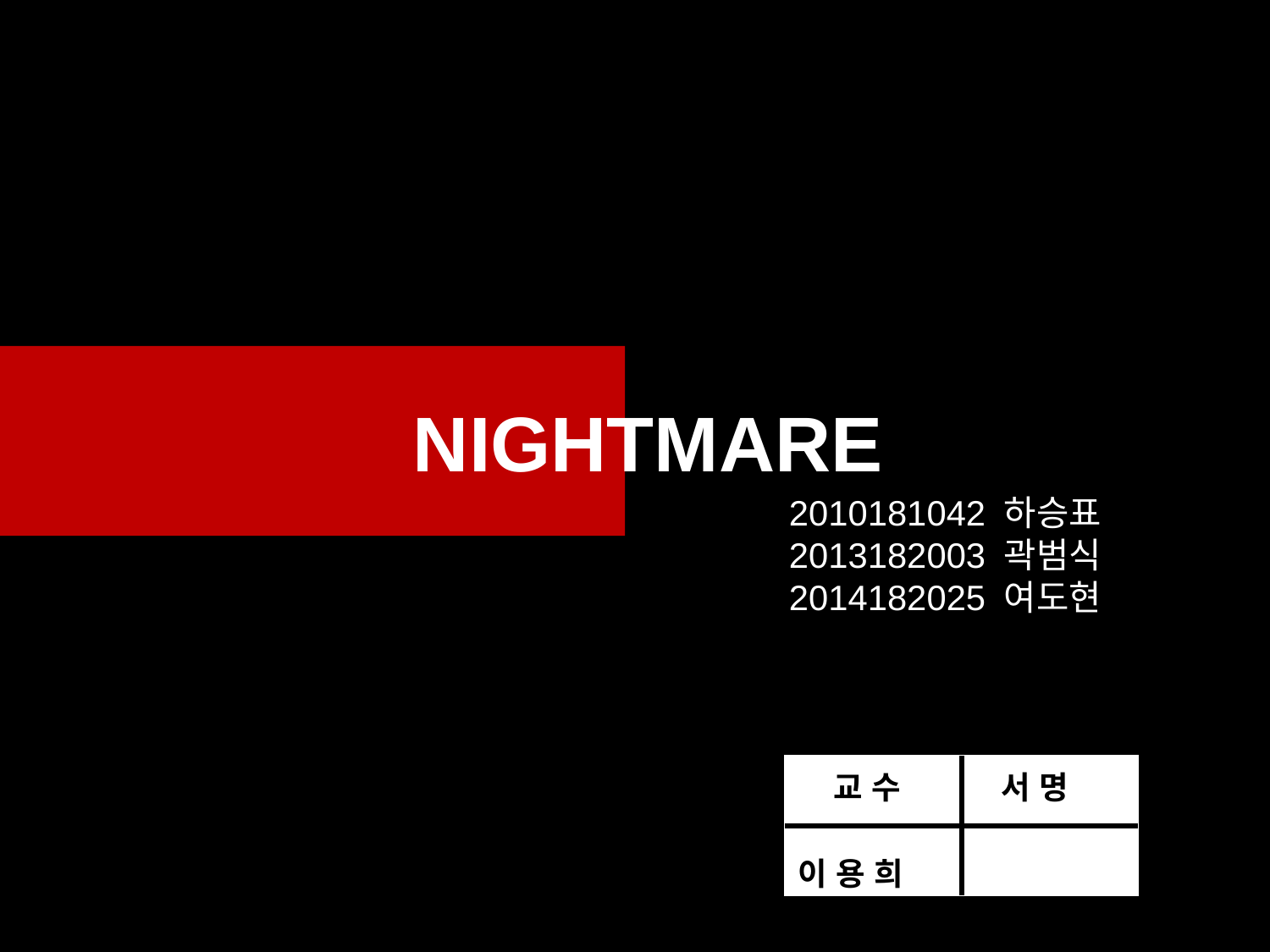

NIGHTMARE
2010181042 하승표
2013182003 곽범식
2014182025 여도현
| 교 수 | 서 명 |
| --- | --- |
| 이 용 희 |  |